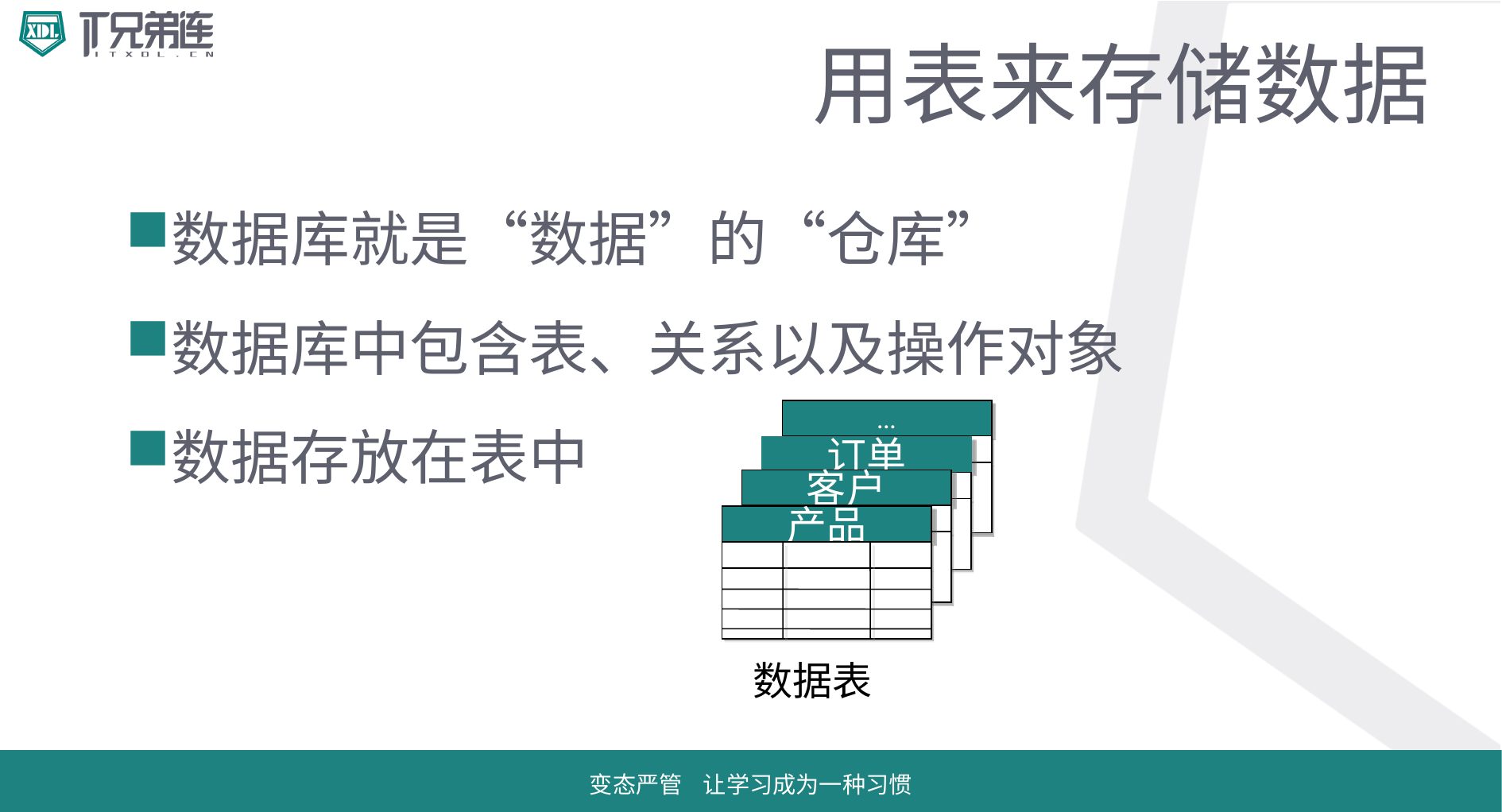

# 用表来存储数据
数据库就是“数据”的“仓库”
数据库中包含表、关系以及操作对象
数据存放在表中

…

订单

客户

产品

数据表